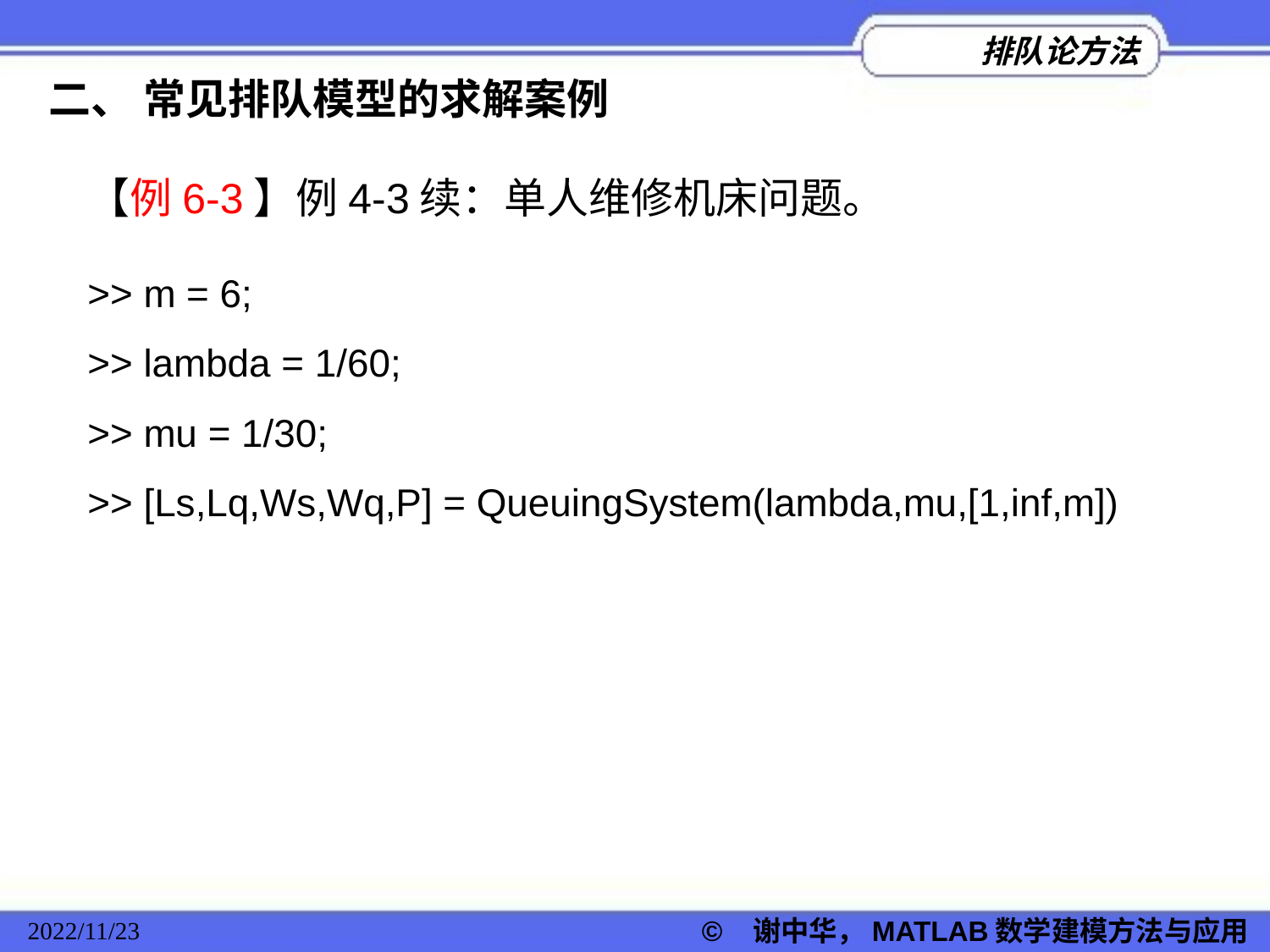

二、 常见排队模型的求解案例
【例6-3】例4-3续：单人维修机床问题。
>> m = 6;
>> lambda = 1/60;
>> mu = 1/30;
>> [Ls,Lq,Ws,Wq,P] = QueuingSystem(lambda,mu,[1,inf,m])
2022/11/23
©   谢中华，MATLAB数学建模方法与应用